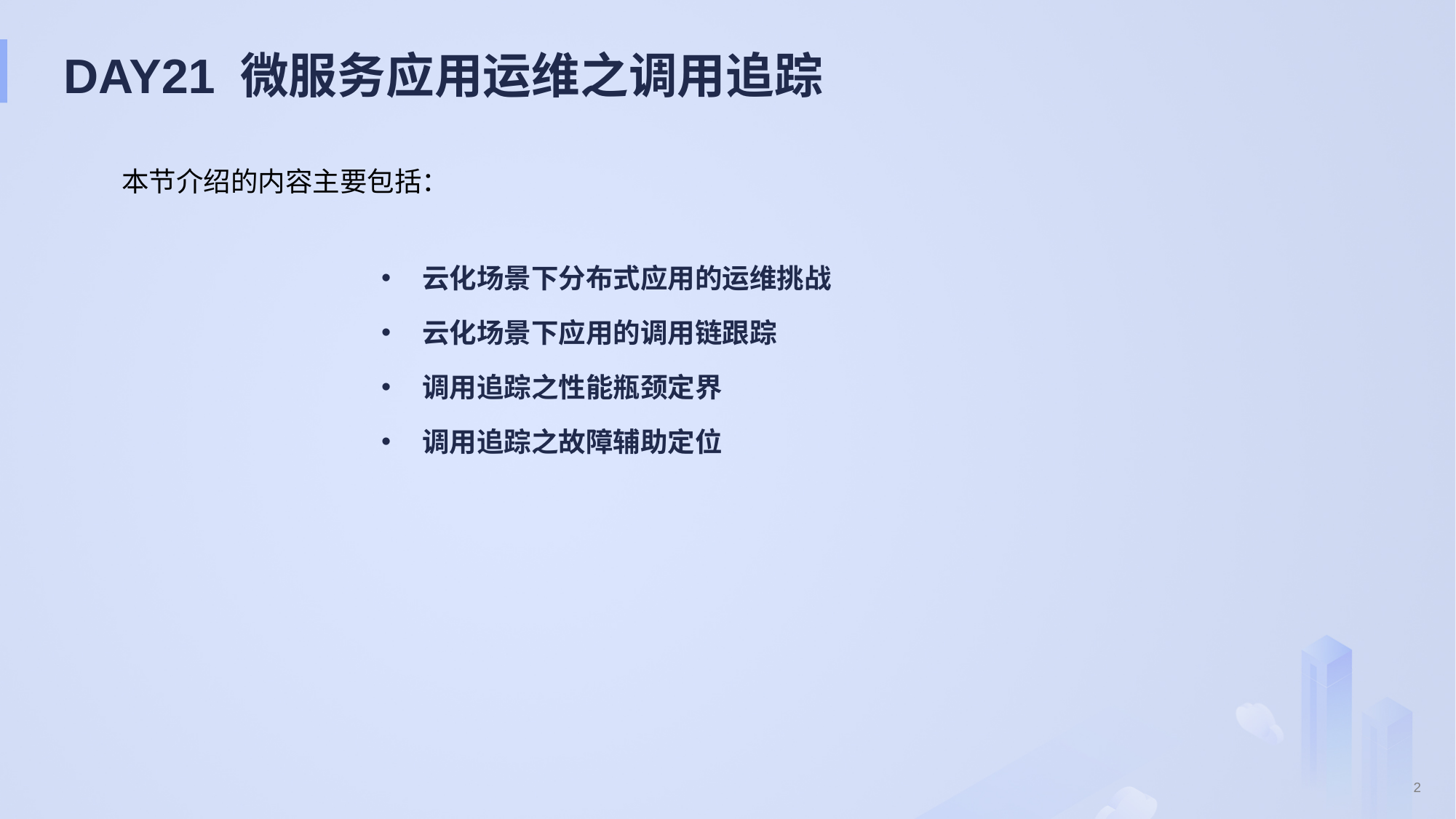

# DAY21 微服务应用运维之调用追踪
本节介绍的内容主要包括：
云化场景下分布式应用的运维挑战
云化场景下应用的调用链跟踪
调用追踪之性能瓶颈定界
调用追踪之故障辅助定位